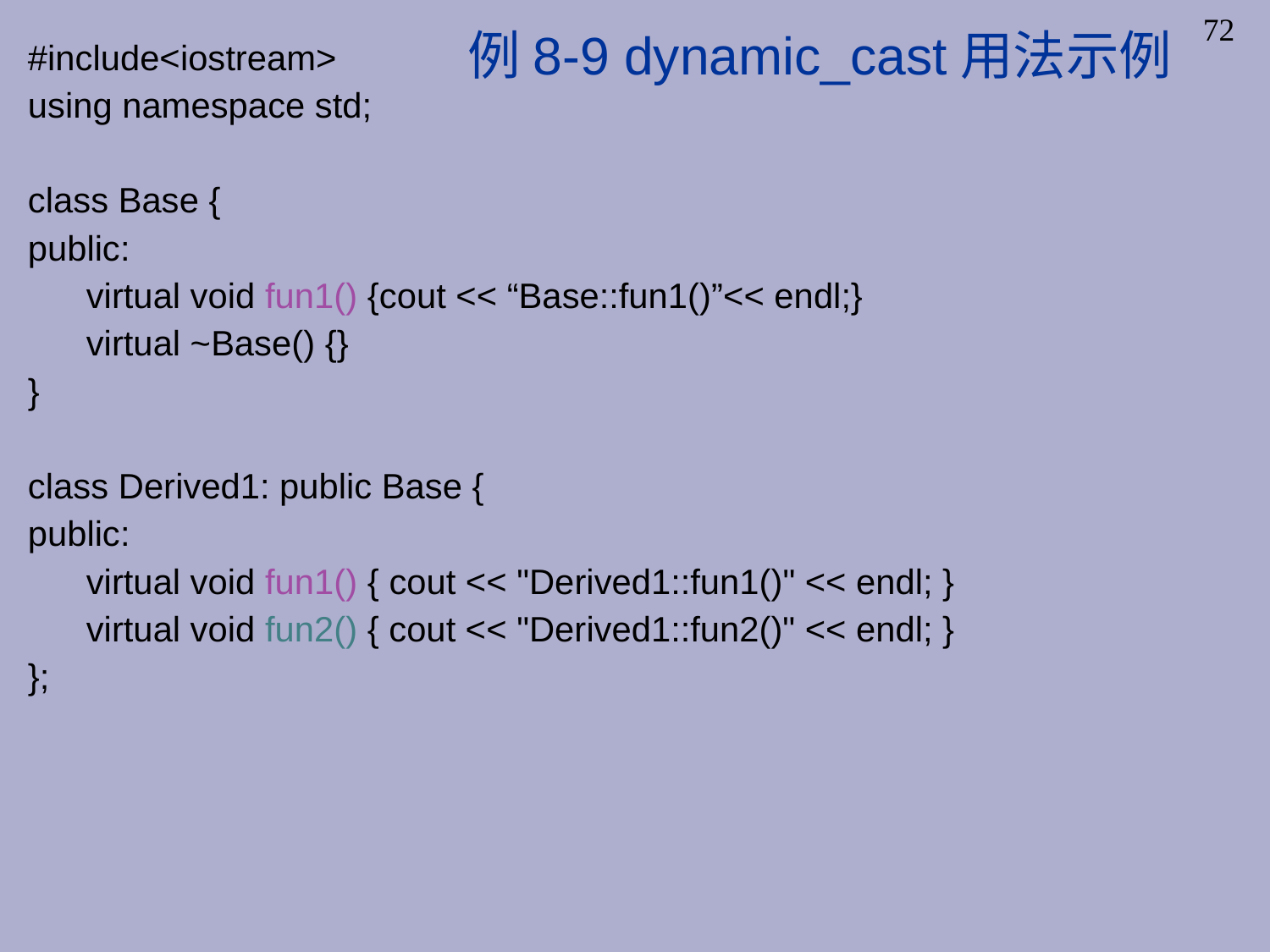

# 例8-9 dynamic_cast用法示例
72
#include<iostream>
using namespace std;

class Base {
public:
      virtual void fun1() {cout << “Base::fun1()”<< endl;}
      virtual ~Base() {}
}

class Derived1: public Base {
public:
      virtual void fun1() { cout << "Derived1::fun1()" << endl; }
      virtual void fun2() { cout << "Derived1::fun2()" << endl; }
};